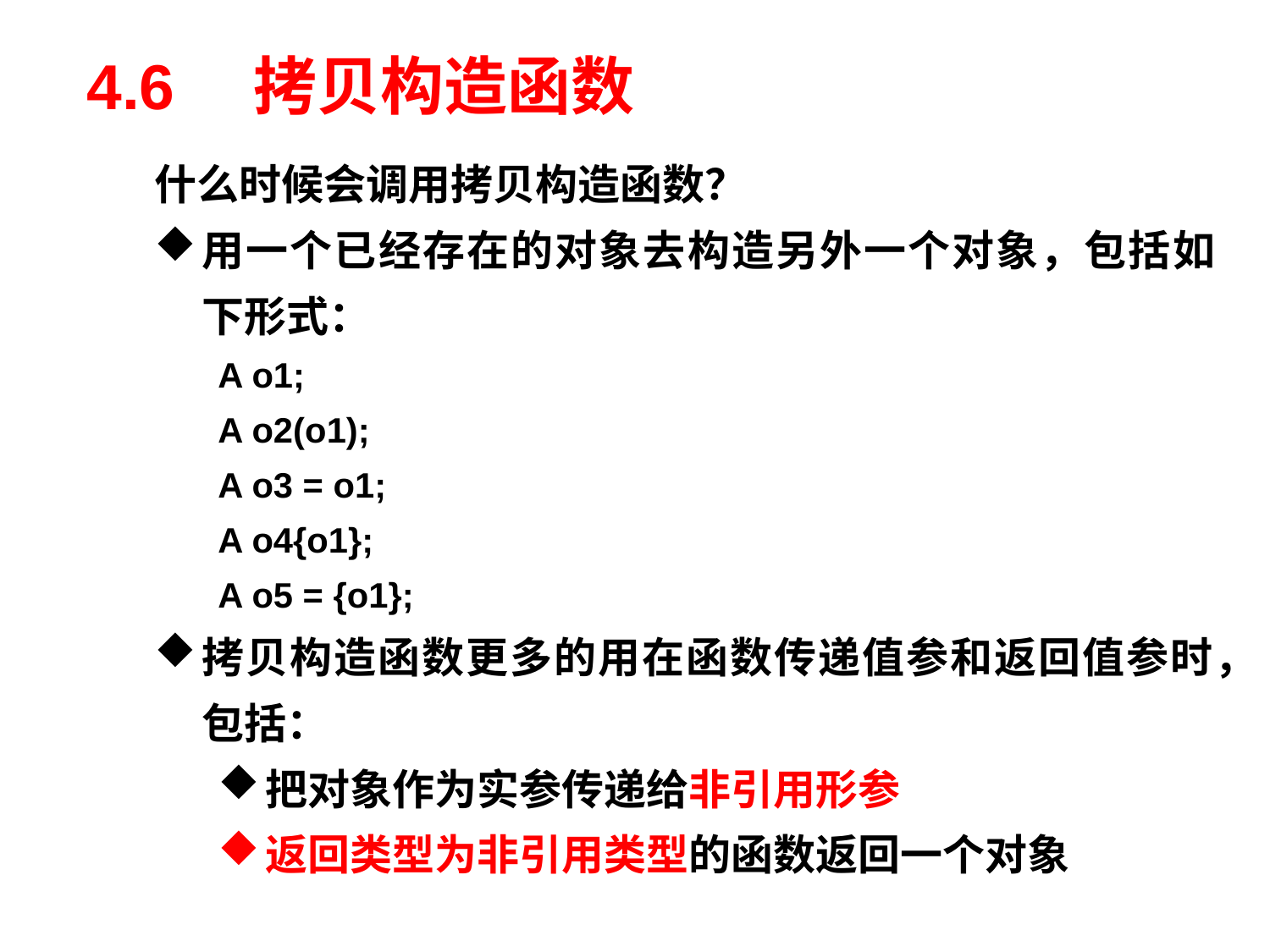

# 4.6　拷贝构造函数
	什么时候会调用拷贝构造函数？
用一个已经存在的对象去构造另外一个对象，包括如下形式：
A o1;
A o2(o1);
A o3 = o1;
A o4{o1};
A o5 = {o1};
拷贝构造函数更多的用在函数传递值参和返回值参时，包括：
把对象作为实参传递给非引用形参
返回类型为非引用类型的函数返回一个对象